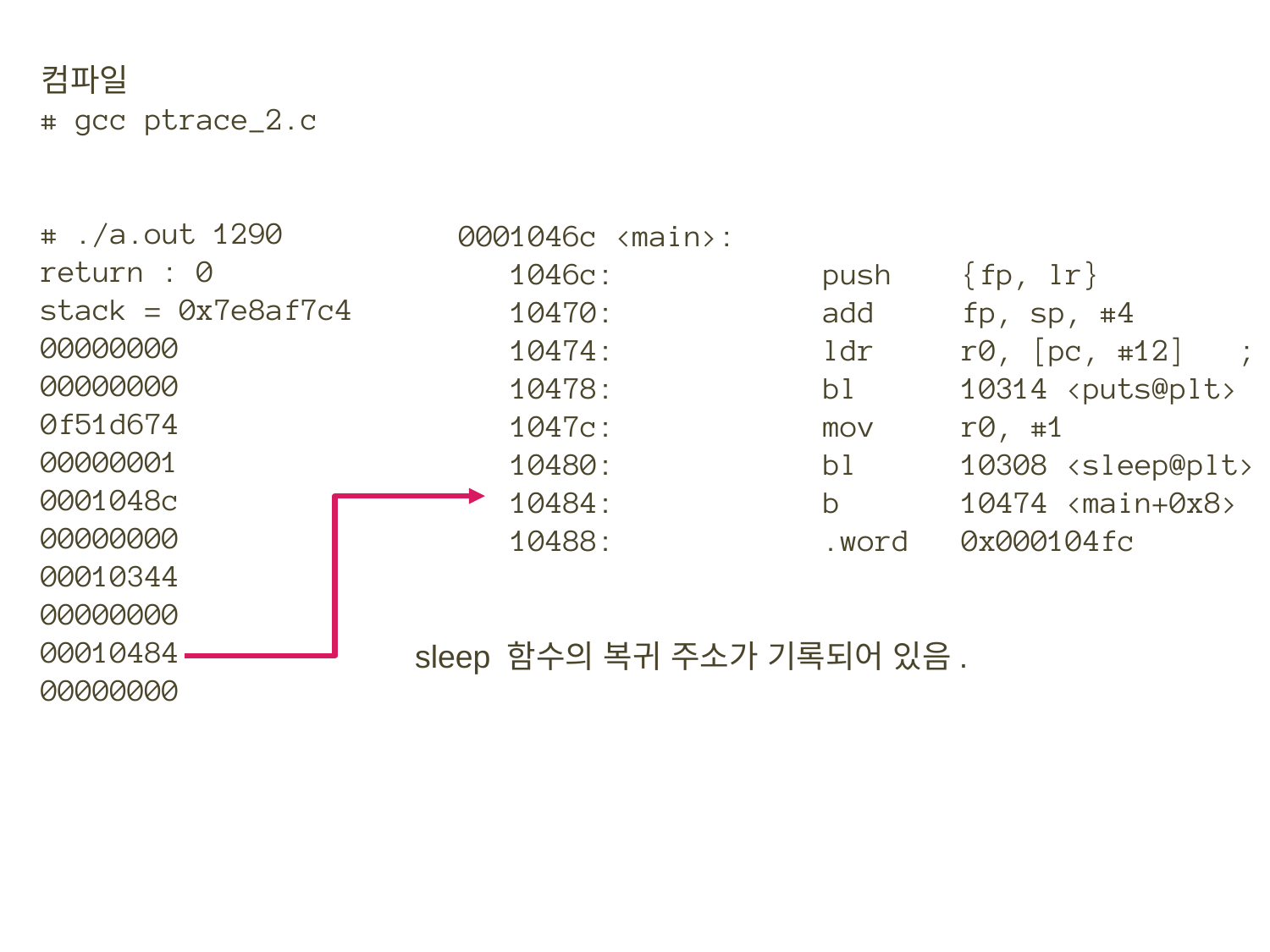

컴파일
# gcc ptrace_2.c

# ./a.out 1290
return : 0
stack = 0x7e8af7c4
00000000
00000000
0f51d674
00000001
0001048c
00000000
00010344
00000000
00010484
00000000
0001046c <main>:
   1046c:            push    {fp, lr}
   10470:            add     fp, sp, #4
   10474:            ldr     r0, [pc, #12]   ; 10488 <main+0x1c>
   10478:            bl      10314 <puts@plt>
   1047c:            mov     r0, #1
   10480:            bl      10308 <sleep@plt>
   10484:            b       10474 <main+0x8>
   10488:            .word   0x000104fc

sleep 함수의 복귀 주소가 기록되어 있음.